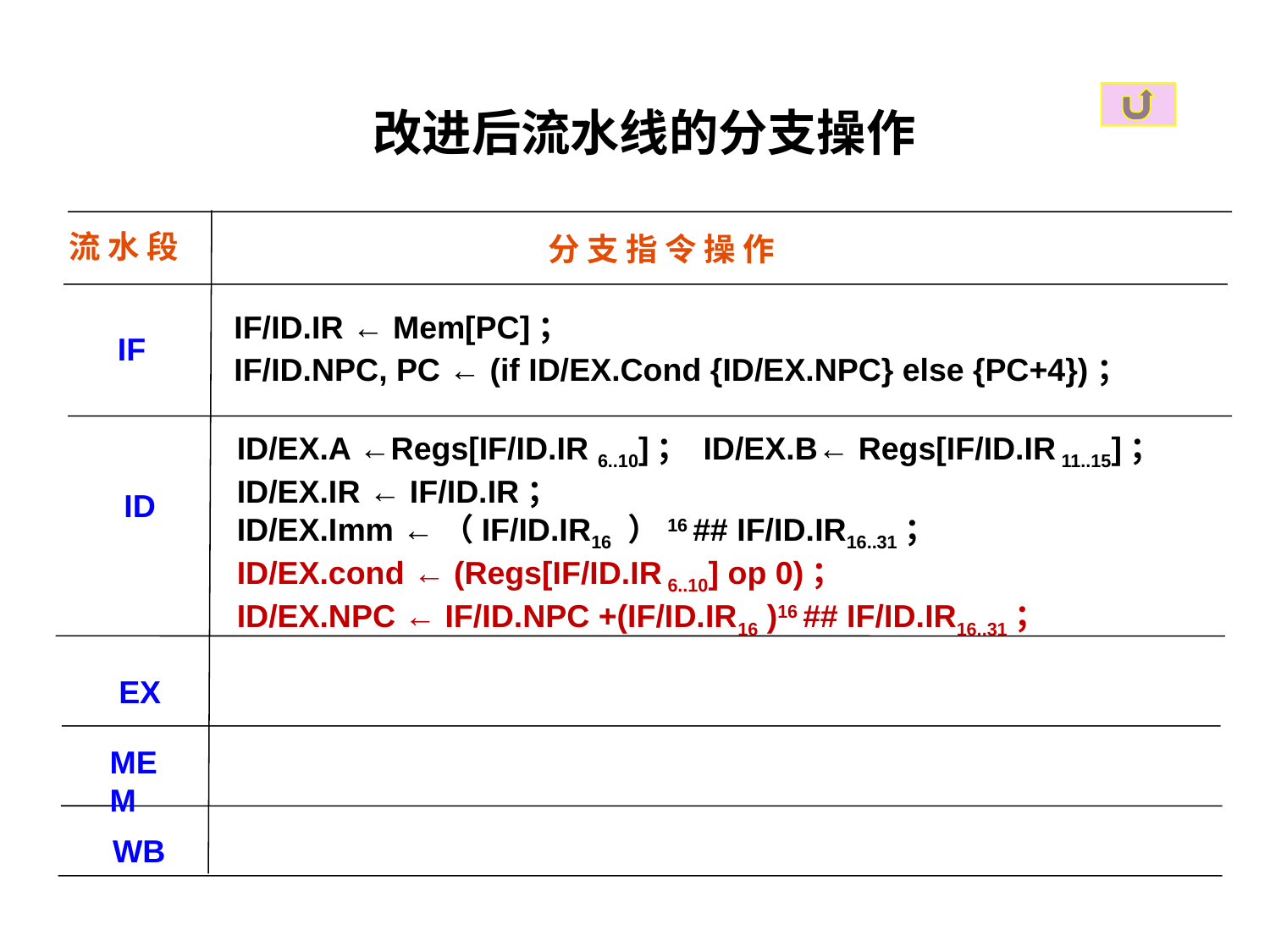

改进后流水线的分支操作

流 水 段
分 支 指 令 操 作

IF/ID.IR ← Mem[PC]；
IF/ID.NPC, PC ← (if ID/EX.Cond {ID/EX.NPC} else {PC+4})；
IF

ID/EX.A ←Regs[IF/ID.IR 6..10]； ID/EX.B← Regs[IF/ID.IR 11..15]；
ID/EX.IR ← IF/ID.IR；
ID/EX.Imm ←（IF/ID.IR16 ）16 ## IF/ID.IR16..31；
ID/EX.cond ← (Regs[IF/ID.IR 6..10] op 0)；
ID/EX.NPC ← IF/ID.NPC +(IF/ID.IR16 )16 ## IF/ID.IR16..31；
ID

EX

MEM

WB